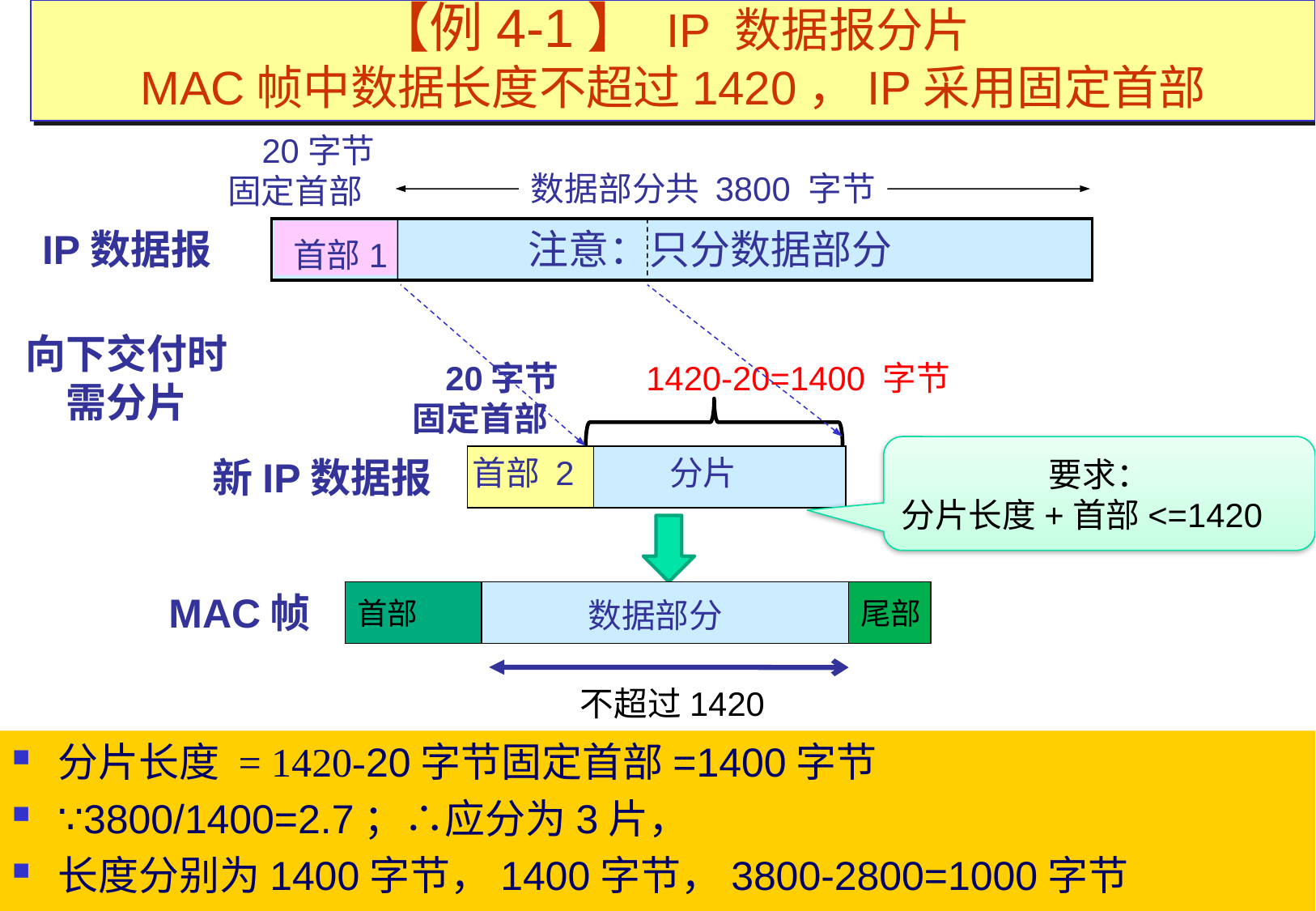

# 【例4-1】 IP 数据报分片 MAC帧中数据长度不超过1420，IP采用固定首部
20字节
固定首部
数据部分共 3800 字节

IP数据报
注意：只分数据部分

首部1

首部 2

向下交付时需分片
20字节
固定首部
1420-20=1400 字节
要求：
分片长度+首部<=1420
分片
新IP数据报
首部

尾部
MAC帧
数据部分
不超过1420
分片长度 = 1420-20字节固定首部=1400字节
∵3800/1400=2.7；∴应分为3片，
长度分别为1400字节，1400字节，3800-2800=1000字节
77